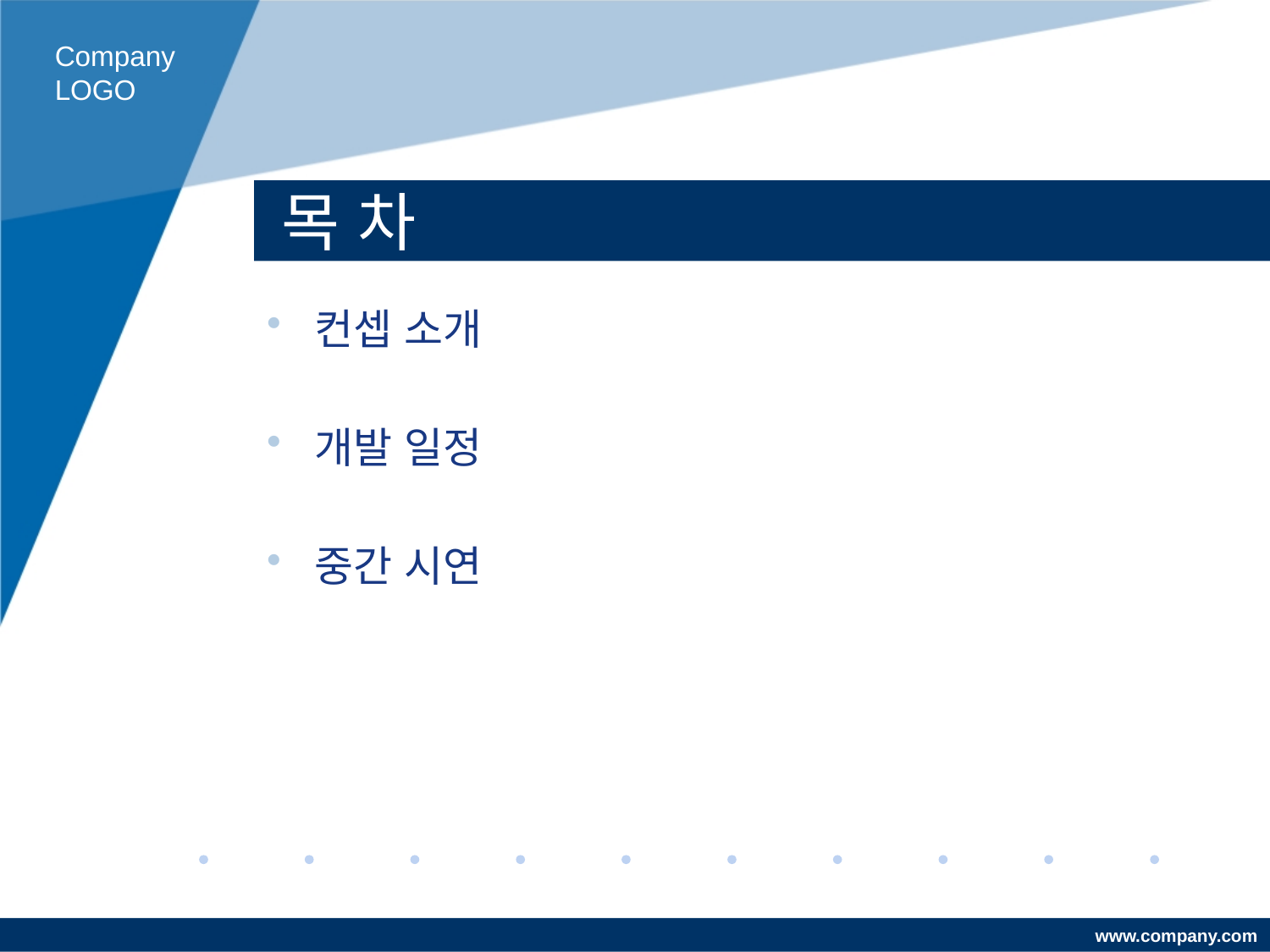

Company LOGO
# 목 차
컨셉 소개

개발 일정

중간 시연